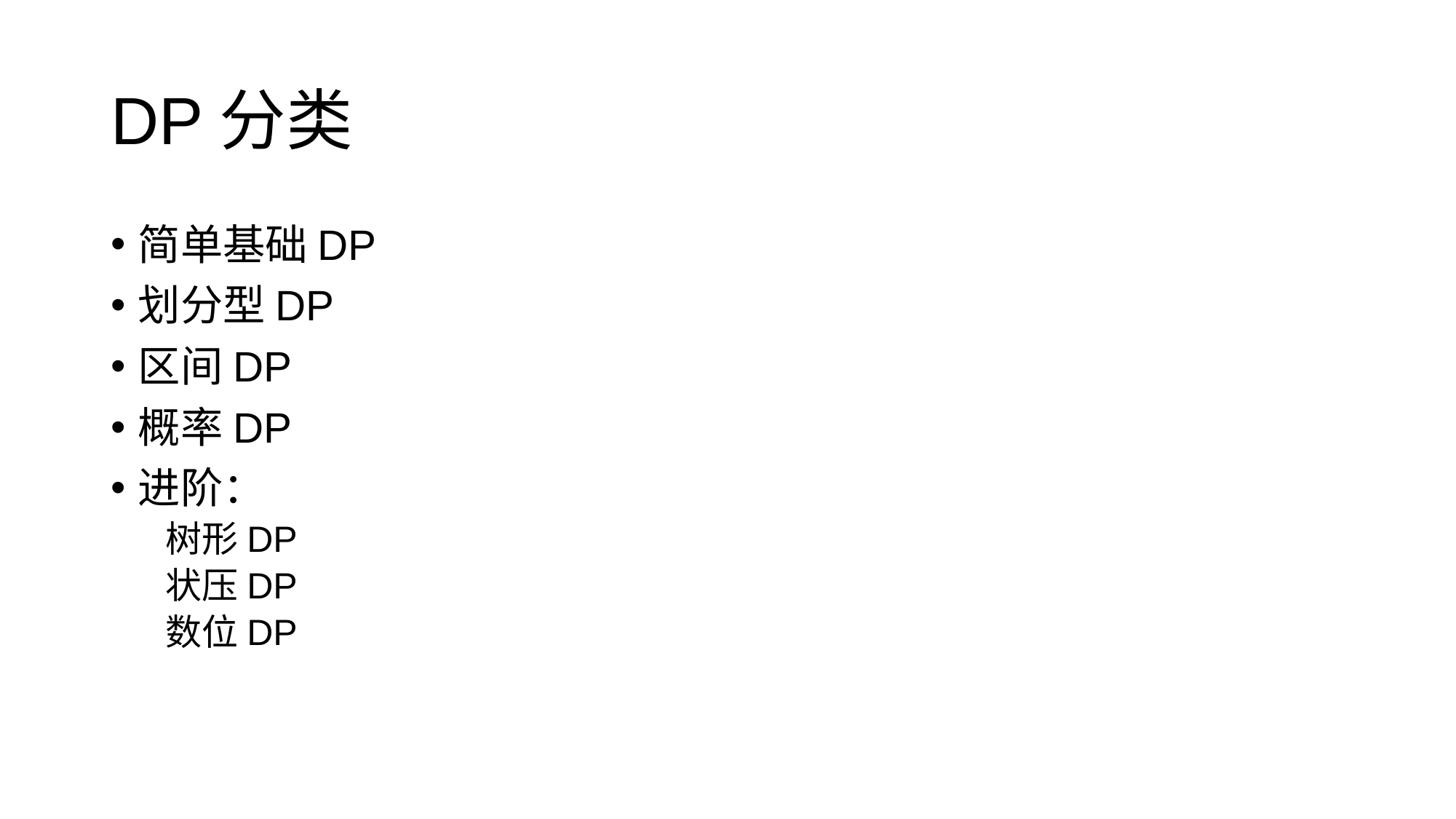

# DP分类
简单基础DP
划分型DP
区间DP
概率DP
进阶：
树形DP
状压DP
数位DP